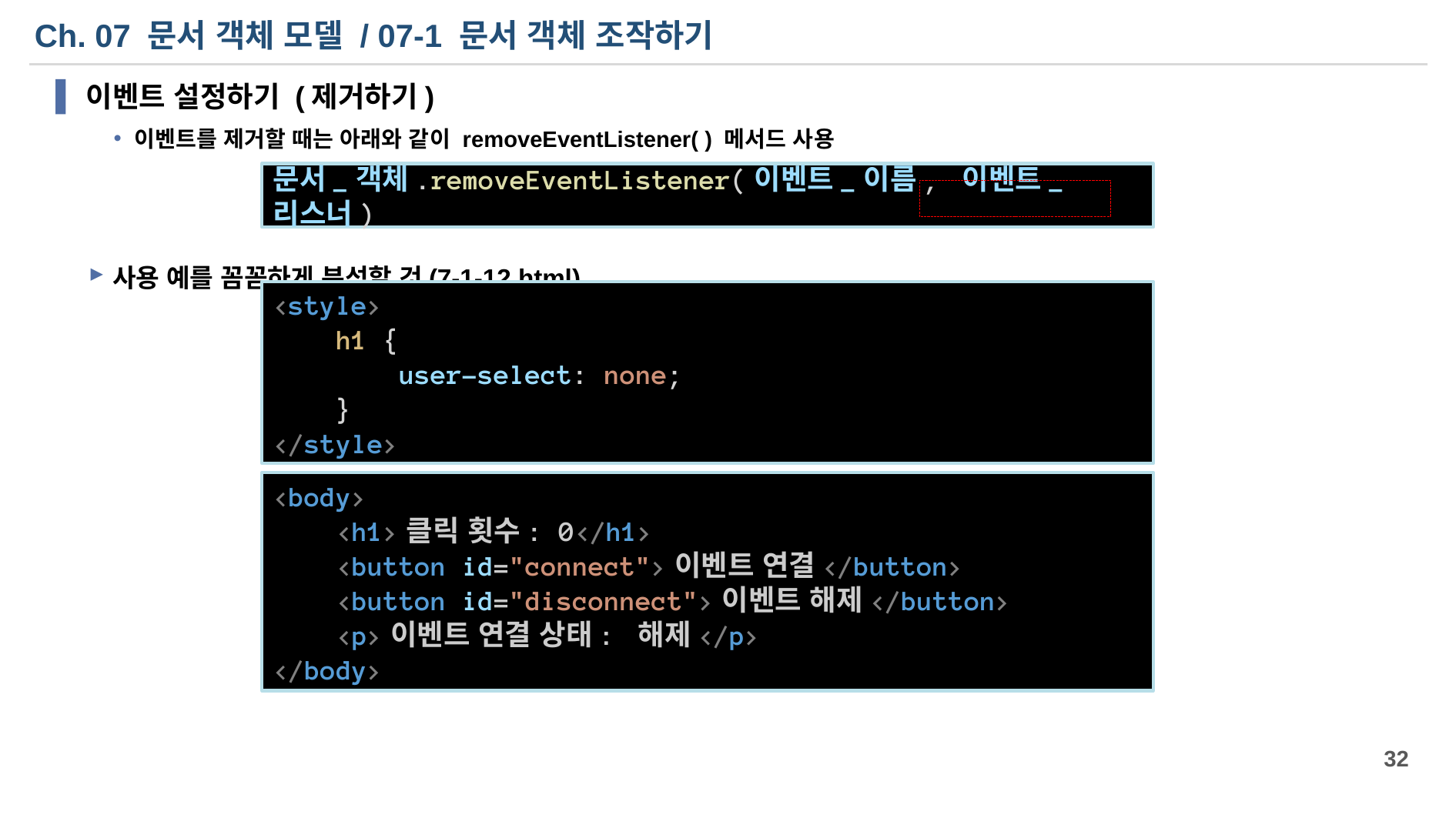

# Ch. 07 문서 객체 모델 / 07-1 문서 객체 조작하기
이벤트 설정하기 (제거하기)
이벤트를 제거할 때는 아래와 같이 removeEventListener( ) 메서드 사용

사용 예를 꼼꼼하게 분석할 것(7-1-12.html)

문서_객체.removeEventListener(이벤트_이름, 이벤트_리스너)

<style>
    h1 {
        user-select: none;
    }
</style>
<body>
    <h1>클릭 횟수: 0</h1>
    <button id="connect">이벤트 연결</button>
    <button id="disconnect">이벤트 해제</button>
    <p>이벤트 연결 상태: 해제</p>
</body>
32